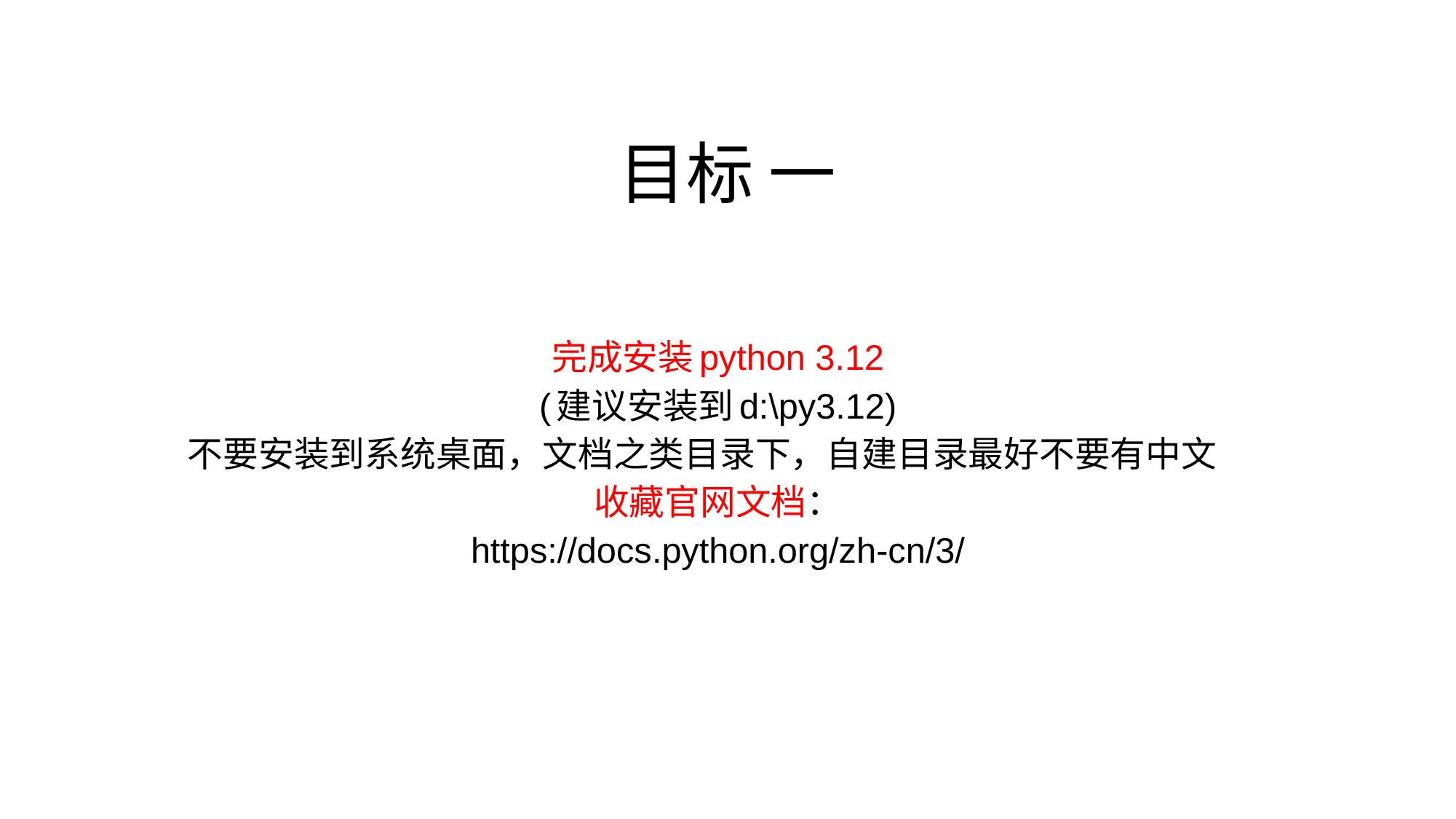

# 目标 一
完成安装python 3.12
(建议安装到d:\py3.12)
不要安装到系统桌面，文档之类目录下，自建目录最好不要有中文
收藏官网文档：
https://docs.python.org/zh-cn/3/